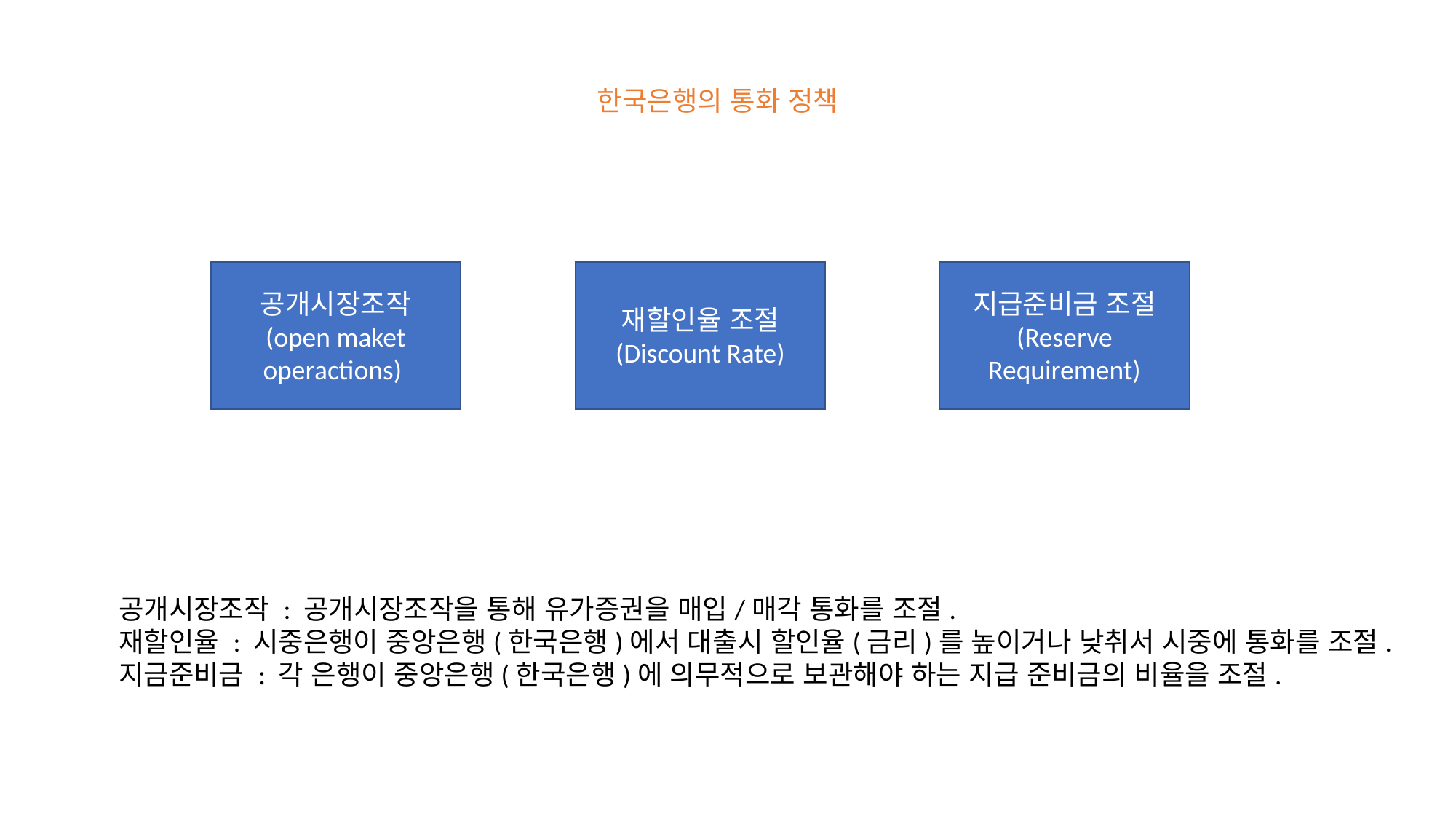

한국은행의 통화 정책
지급준비금 조절
(Reserve Requirement)
공개시장조작
(open maket operactions)
재할인율 조절
(Discount Rate)
공개시장조작 : 공개시장조작을 통해 유가증권을 매입/매각 통화를 조절.
재할인율 : 시중은행이 중앙은행(한국은행)에서 대출시 할인율(금리)를 높이거나 낮취서 시중에 통화를 조절.
지금준비금 : 각 은행이 중앙은행(한국은행)에 의무적으로 보관해야 하는 지급 준비금의 비율을 조절.